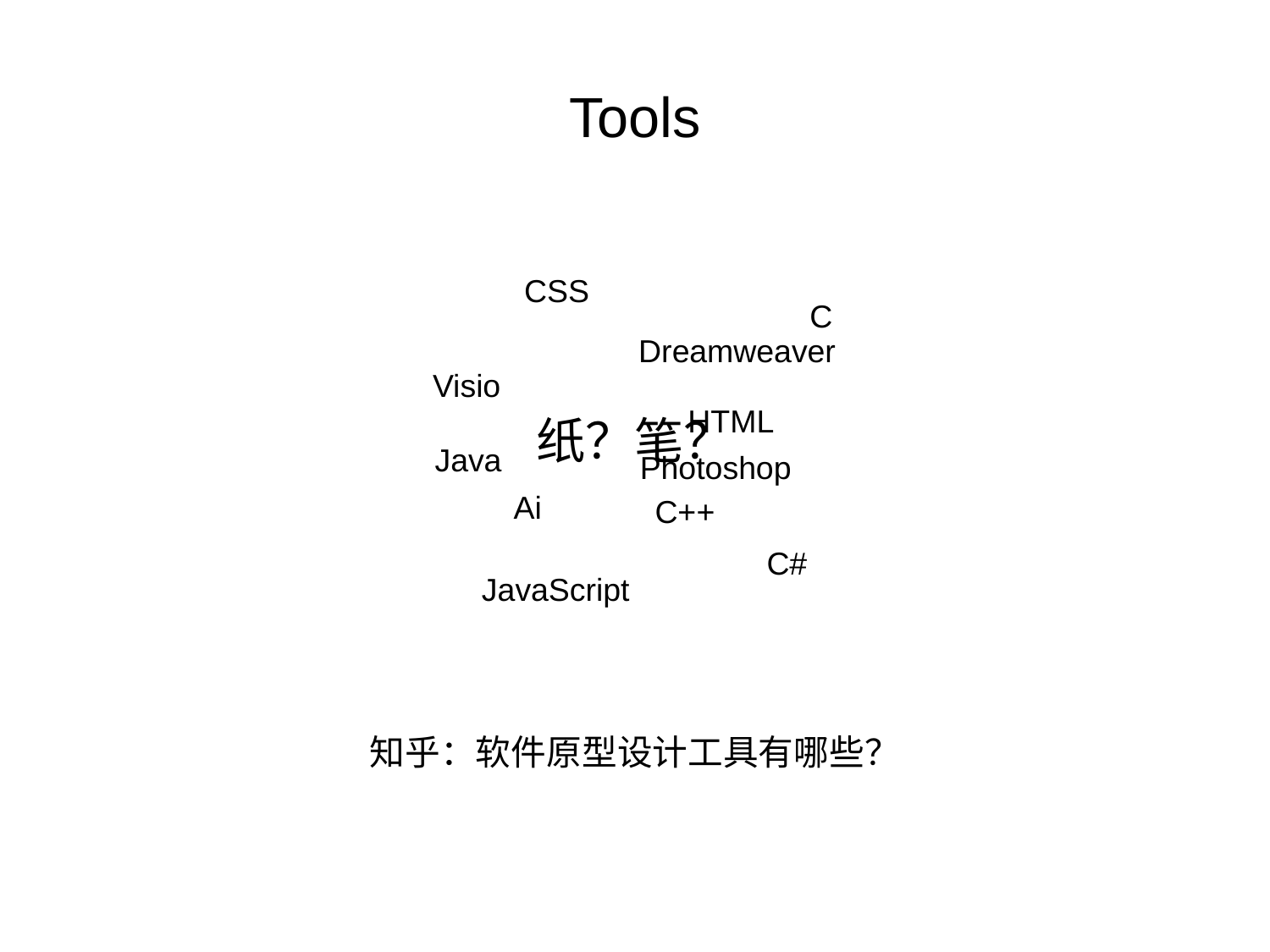

Tools
CSS
C
HTML
Java
C++
C#
JavaScript
Dreamweaver
Visio
Photoshop
Ai
纸？笔？
知乎：软件原型设计工具有哪些？